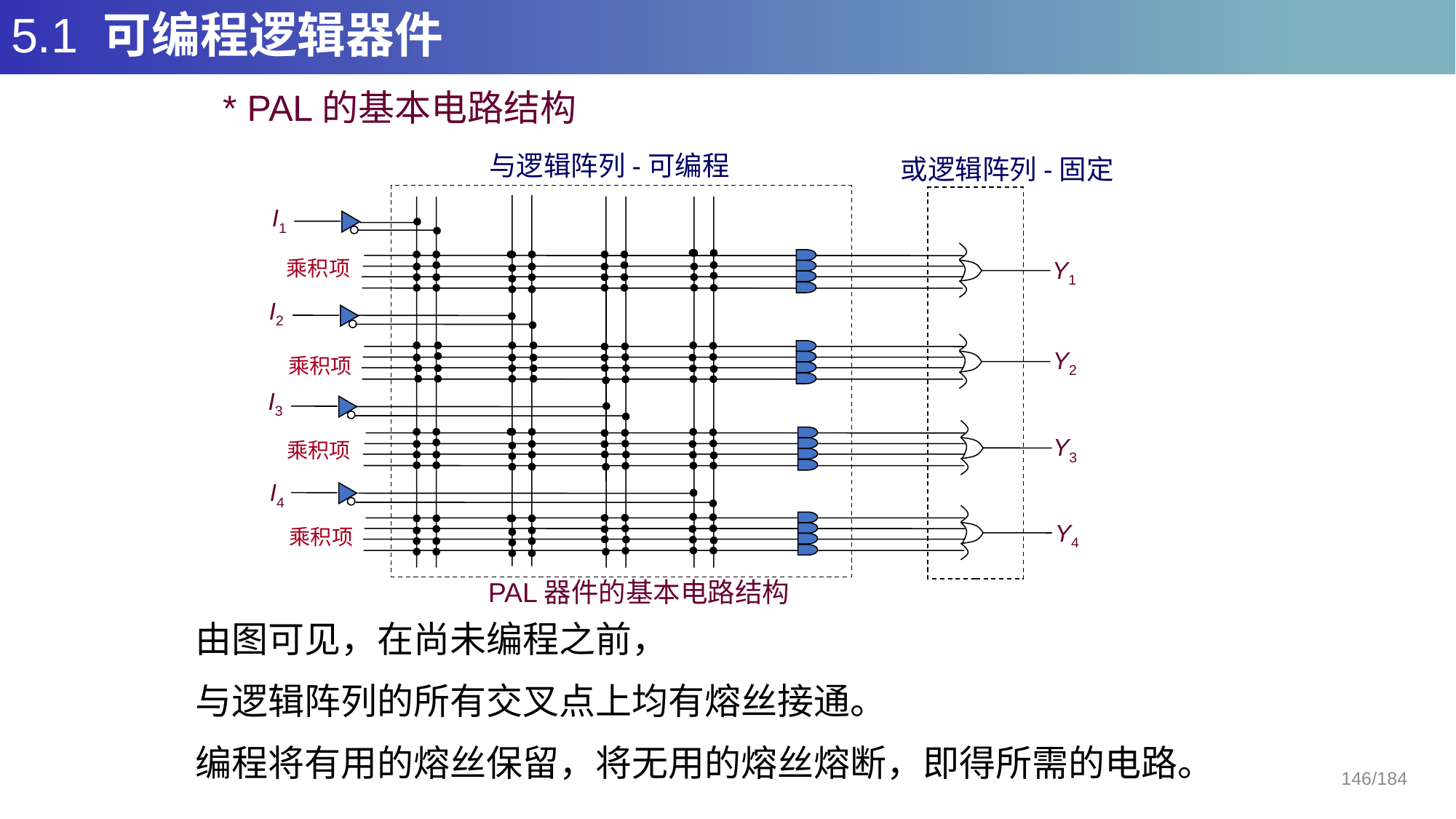

# 5.1 可编程逻辑器件
* PAL的基本电路结构
与逻辑阵列-可编程
或逻辑阵列-固定

I1

Y1

I2

Y2

I3

Y3

I4

Y4

乘积项
乘积项
乘积项
乘积项
   PAL器件的基本电路结构
由图可见，在尚未编程之前，
与逻辑阵列的所有交叉点上均有熔丝接通。
编程将有用的熔丝保留，将无用的熔丝熔断，即得所需的电路。
146/184